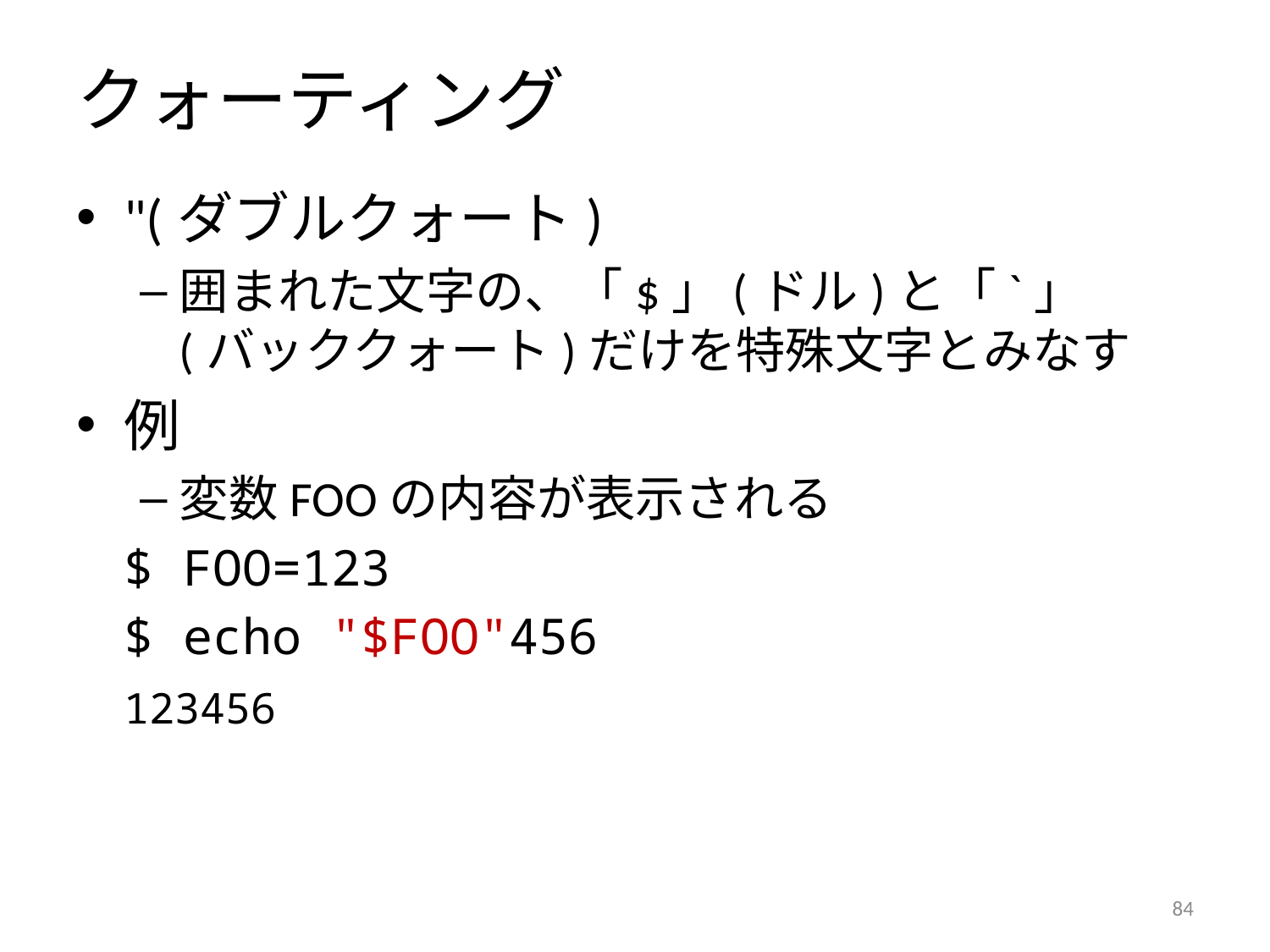

# クォーティング
"(ダブルクォート)
囲まれた文字の、「$」(ドル)と「`」(バッククォート)だけを特殊文字とみなす
例
変数FOOの内容が表示される
	$ FOO=123
	$ echo "$FOO"456
	123456
84